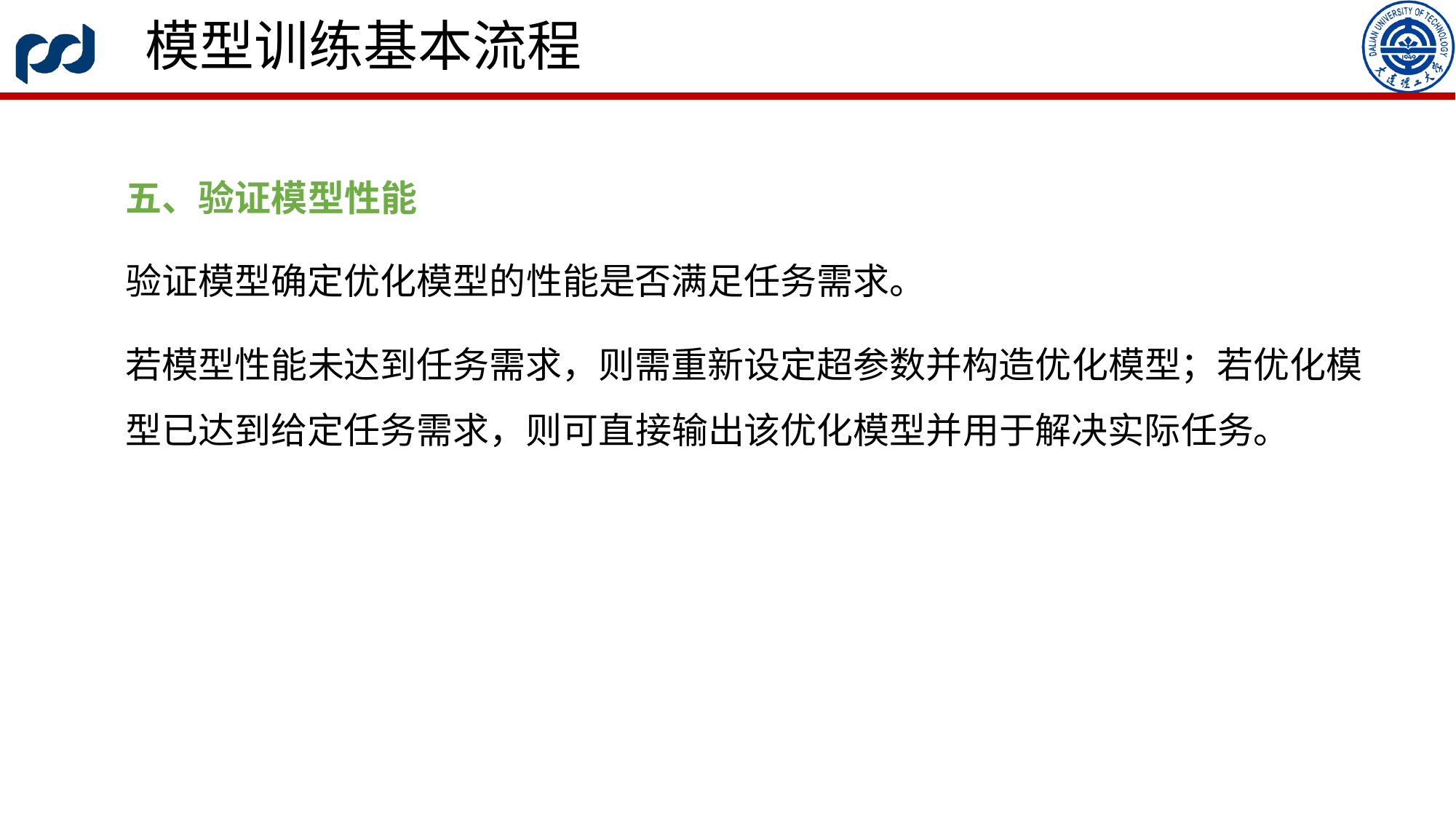

# 模型训练基本流程
五、验证模型性能
验证模型确定优化模型的性能是否满足任务需求。
若模型性能未达到任务需求，则需重新设定超参数并构造优化模型；若优化模型已达到给定任务需求，则可直接输出该优化模型并用于解决实际任务。